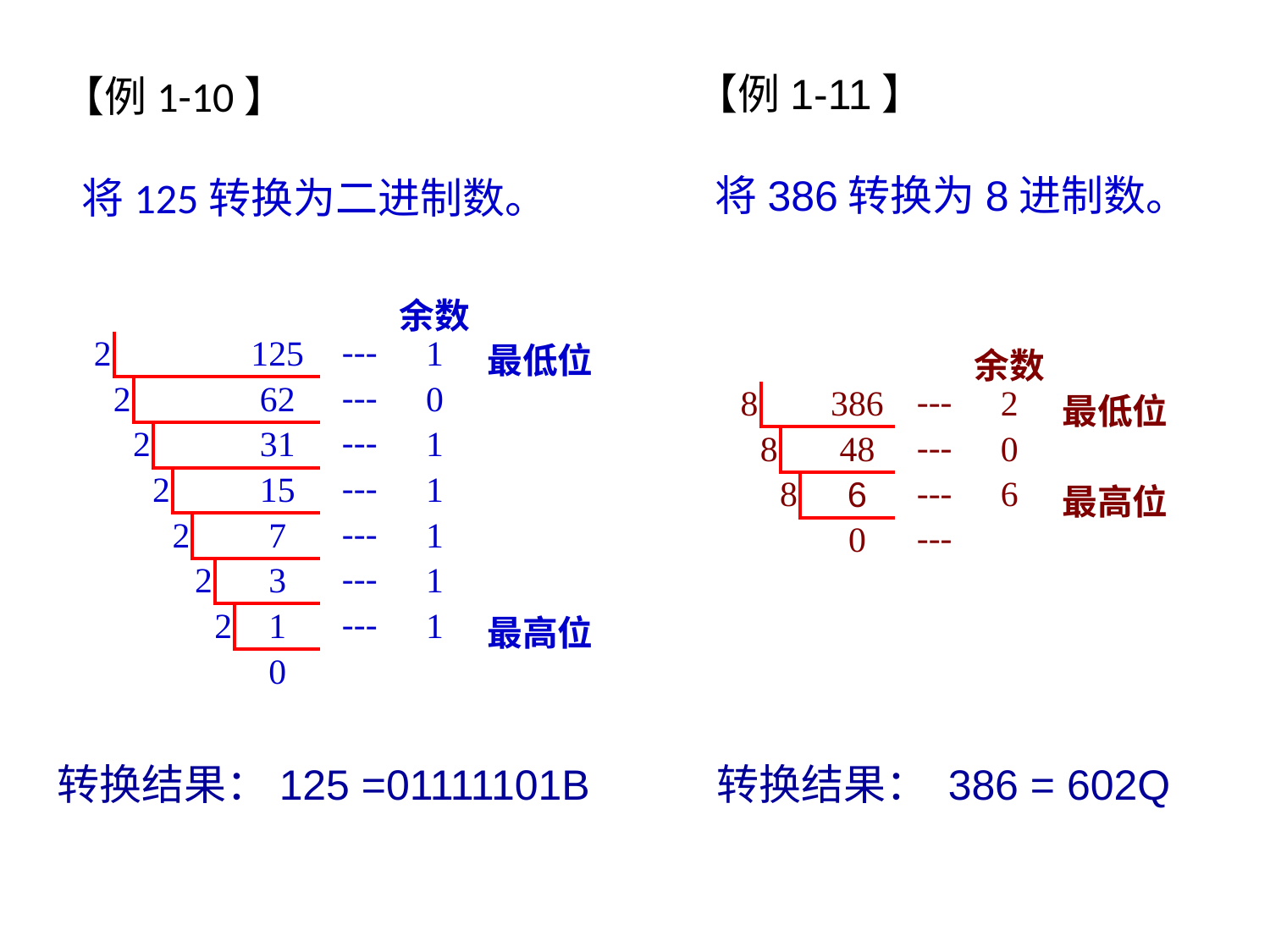

【例1-11】

 将386转换为8进制数。
# 【例1-10】
 将125转换为二进制数。
|  |  |  |  |  |  |  |  |  |  | 余数 |  |
| --- | --- | --- | --- | --- | --- | --- | --- | --- | --- | --- | --- |
| 2 |  |  |  |  |  |  | 125 |  | --- | 1 | 最低位 |
| 2 |  |  |  |  |  |  | 62 |  | --- | 0 |  |
| 2 |  |  |  |  |  |  | 31 |  | --- | 1 |  |
| 2 |  |  |  |  |  |  | 15 |  | --- | 1 |  |
| 2 |  |  |  |  |  |  | 7 |  | --- | 1 |  |
| 2 |  |  |  |  |  |  | 3 |  | --- | 1 |  |
| 2 |  |  |  |  |  |  | 1 |  | --- | 1 | 最高位 |
|  |  |  |  |  |  |  | 0 |  |  |  |  |
|  |  |  |  |  |  |  | 余数 |  |
| --- | --- | --- | --- | --- | --- | --- | --- | --- |
| 8 |  |  |  | 386 |  | --- | 2 | 最低位 |
| 8 |  |  |  | 48 |  | --- | 0 |  |
| 8 |  |  |  | 6 |  | --- | 6 | 最高位 |
|  |  |  |  | 0 |  | --- |  |  |
转换结果：125 =01111101B
转换结果： 386 = 602Q